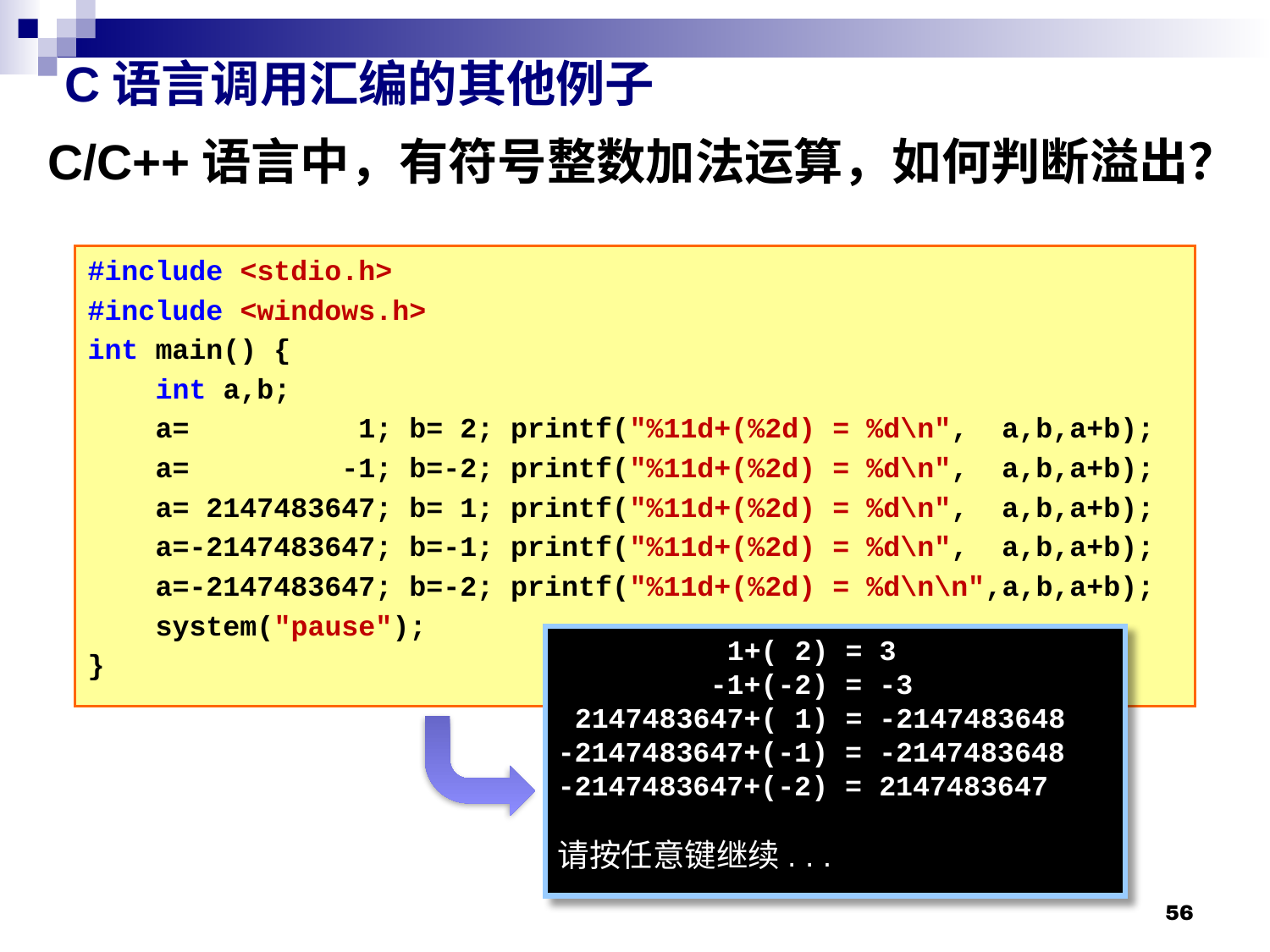

# C语言调用汇编的其他例子
C/C++语言中，有符号整数加法运算，如何判断溢出？
#include <stdio.h>
#include <windows.h>
int main() {
    int a,b;
    a=          1; b= 2; printf("%11d+(%2d) = %d\n",  a,b,a+b);
    a=         -1; b=-2; printf("%11d+(%2d) = %d\n",  a,b,a+b);
    a= 2147483647; b= 1; printf("%11d+(%2d) = %d\n",  a,b,a+b);
    a=-2147483647; b=-1; printf("%11d+(%2d) = %d\n",  a,b,a+b);
    a=-2147483647; b=-2; printf("%11d+(%2d) = %d\n\n",a,b,a+b);
    system("pause");
}
          1+( 2) = 3
         -1+(-2) = -3
 2147483647+( 1) = -2147483648
-2147483647+(-1) = -2147483648
-2147483647+(-2) = 2147483647

请按任意键继续. . .

56